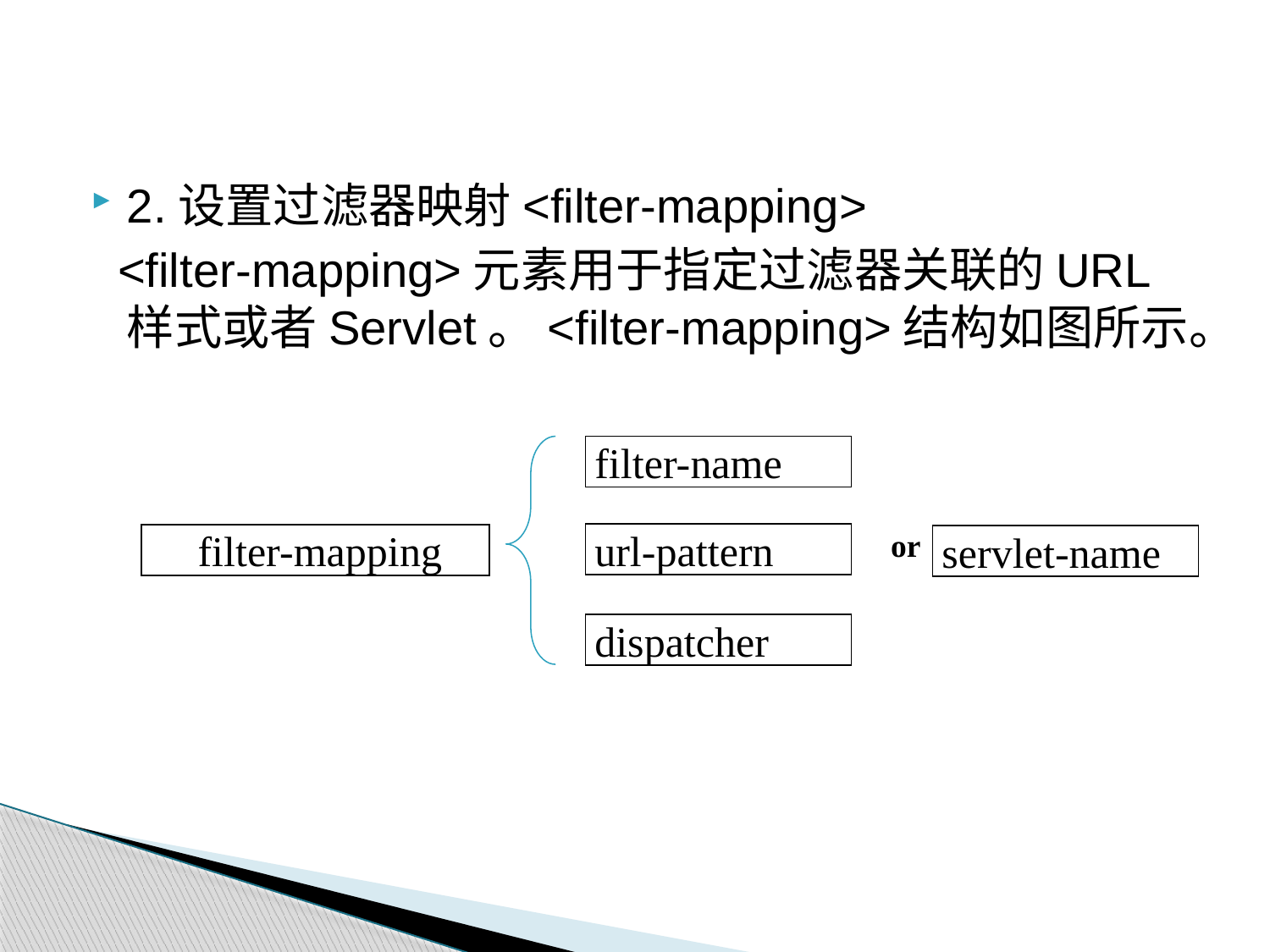

#
2.设置过滤器映射<filter-mapping>
  <filter-mapping>元素用于指定过滤器关联的URL样式或者Servlet。<filter-mapping>结构如图所示。

filter-name
url-pattern
filter-mapping
or
servlet-name
dispatcher